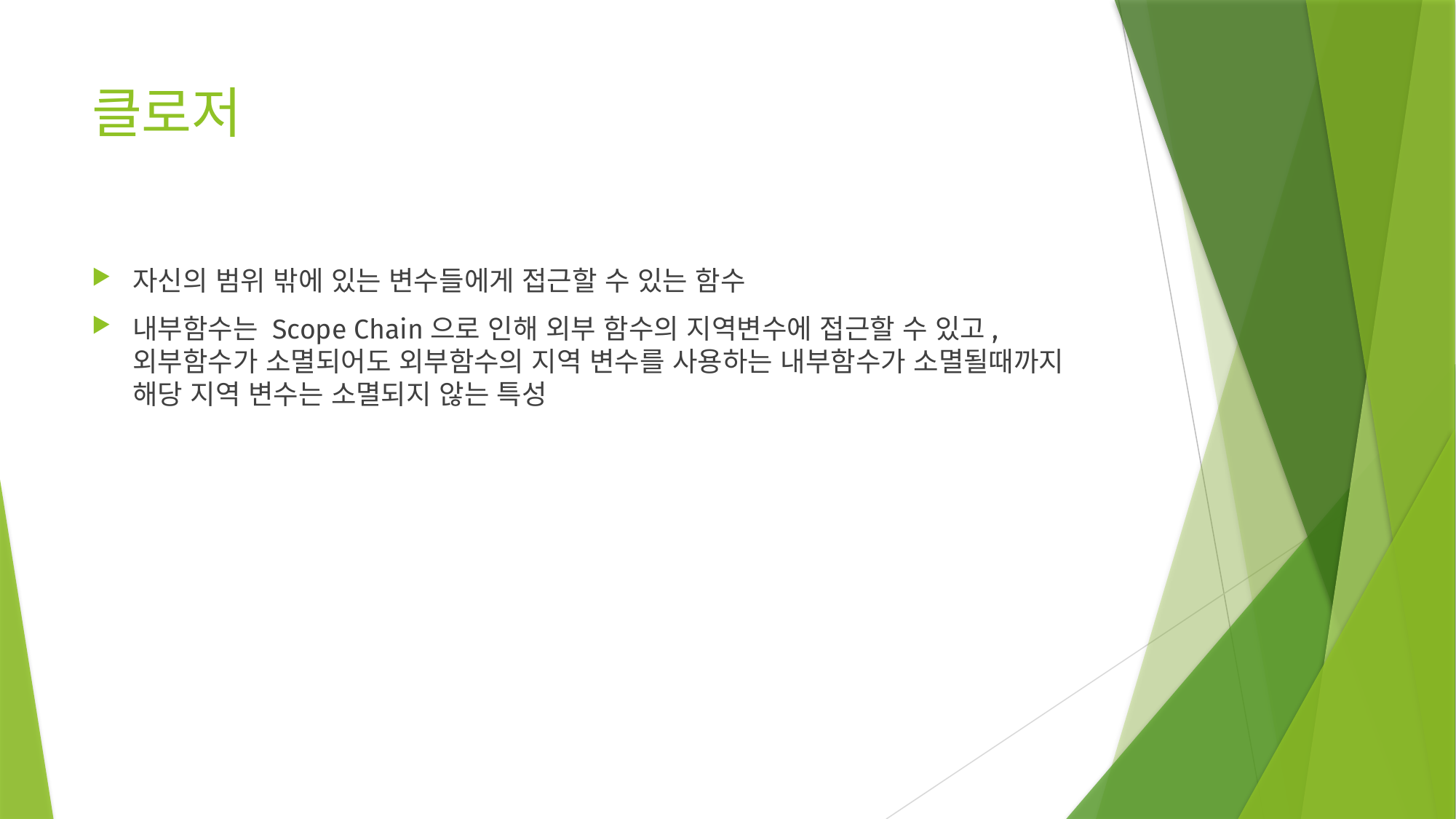

# 클로저
자신의 범위 밖에 있는 변수들에게 접근할 수 있는 함수
내부함수는 Scope Chain으로 인해 외부 함수의 지역변수에 접근할 수 있고, 외부함수가 소멸되어도 외부함수의 지역 변수를 사용하는 내부함수가 소멸될때까지 해당 지역 변수는 소멸되지 않는 특성